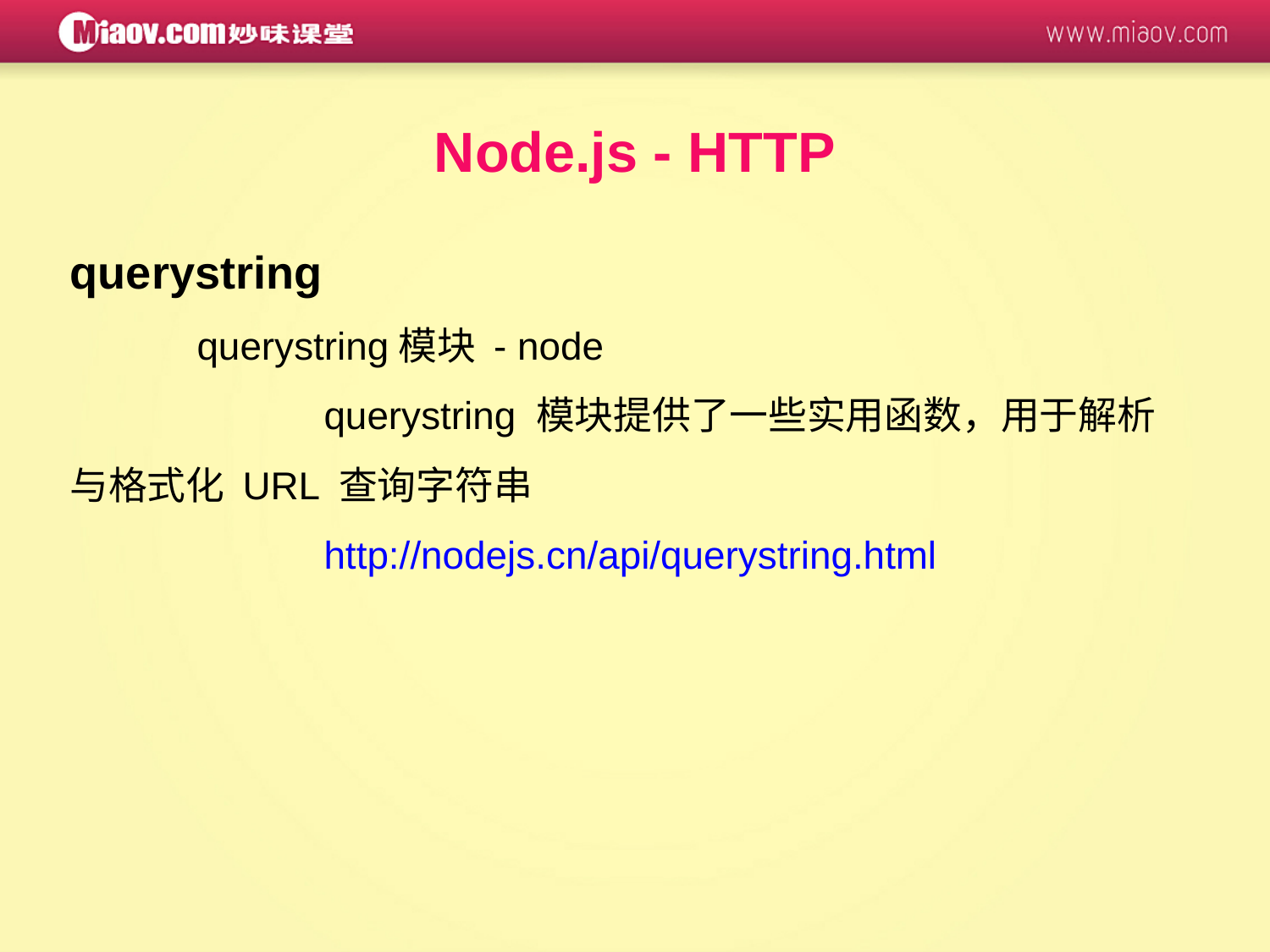

Node.js - HTTP
querystring
	querystring模块 - node
		querystring 模块提供了一些实用函数，用于解析与格式化 URL 查询字符串
		http://nodejs.cn/api/querystring.html